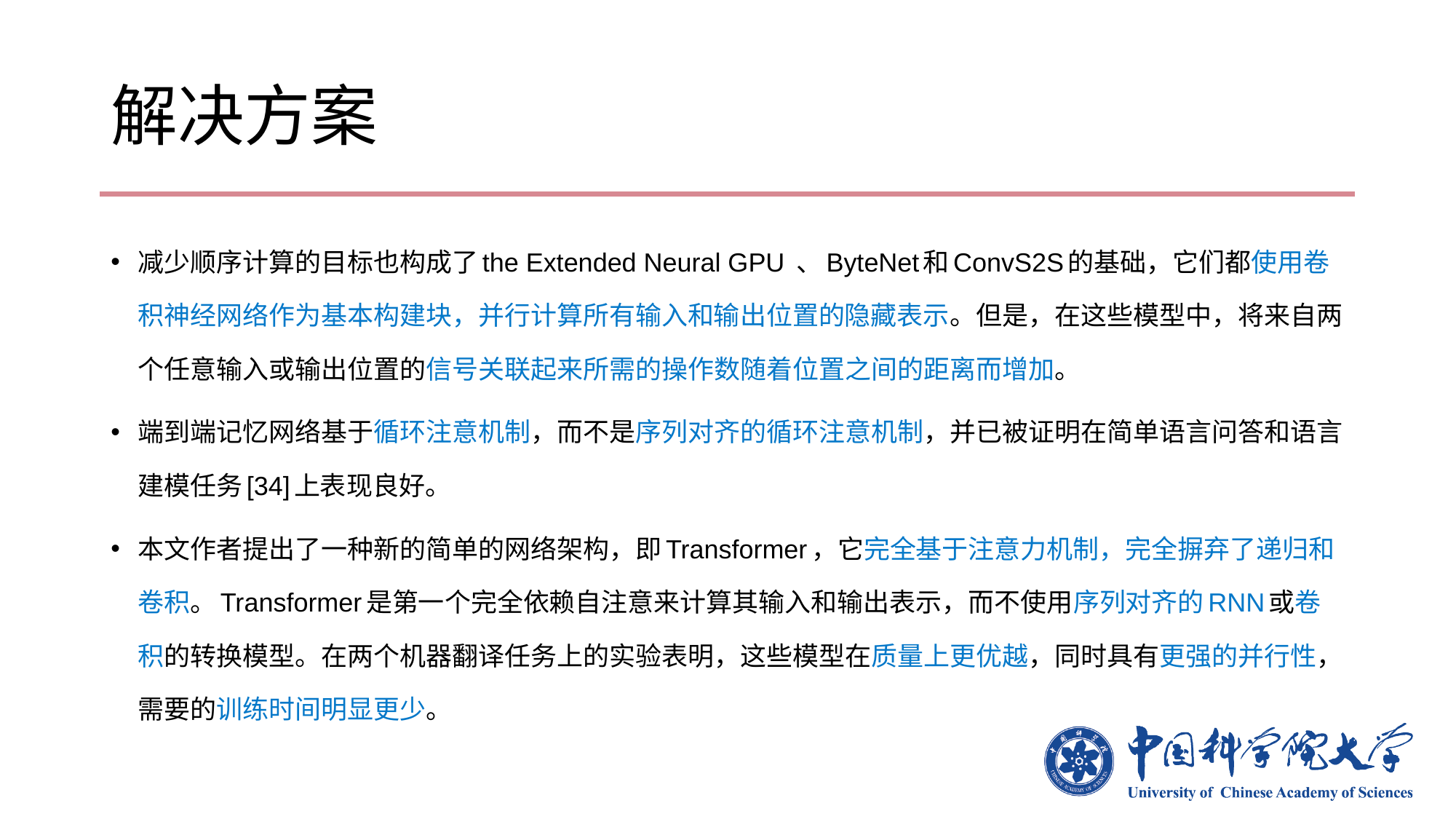

# 解决方案
减少顺序计算的目标也构成了the Extended Neural GPU 、ByteNet和ConvS2S的基础，它们都使用卷积神经网络作为基本构建块，并行计算所有输入和输出位置的隐藏表示。但是，在这些模型中，将来自两个任意输入或输出位置的信号关联起来所需的操作数随着位置之间的距离而增加。
端到端记忆网络基于循环注意机制，而不是序列对齐的循环注意机制，并已被证明在简单语言问答和语言建模任务[34]上表现良好。
本文作者提出了一种新的简单的网络架构，即Transformer，它完全基于注意力机制，完全摒弃了递归和卷积。Transformer是第一个完全依赖自注意来计算其输入和输出表示，而不使用序列对齐的RNN或卷积的转换模型。在两个机器翻译任务上的实验表明，这些模型在质量上更优越，同时具有更强的并行性，需要的训练时间明显更少。